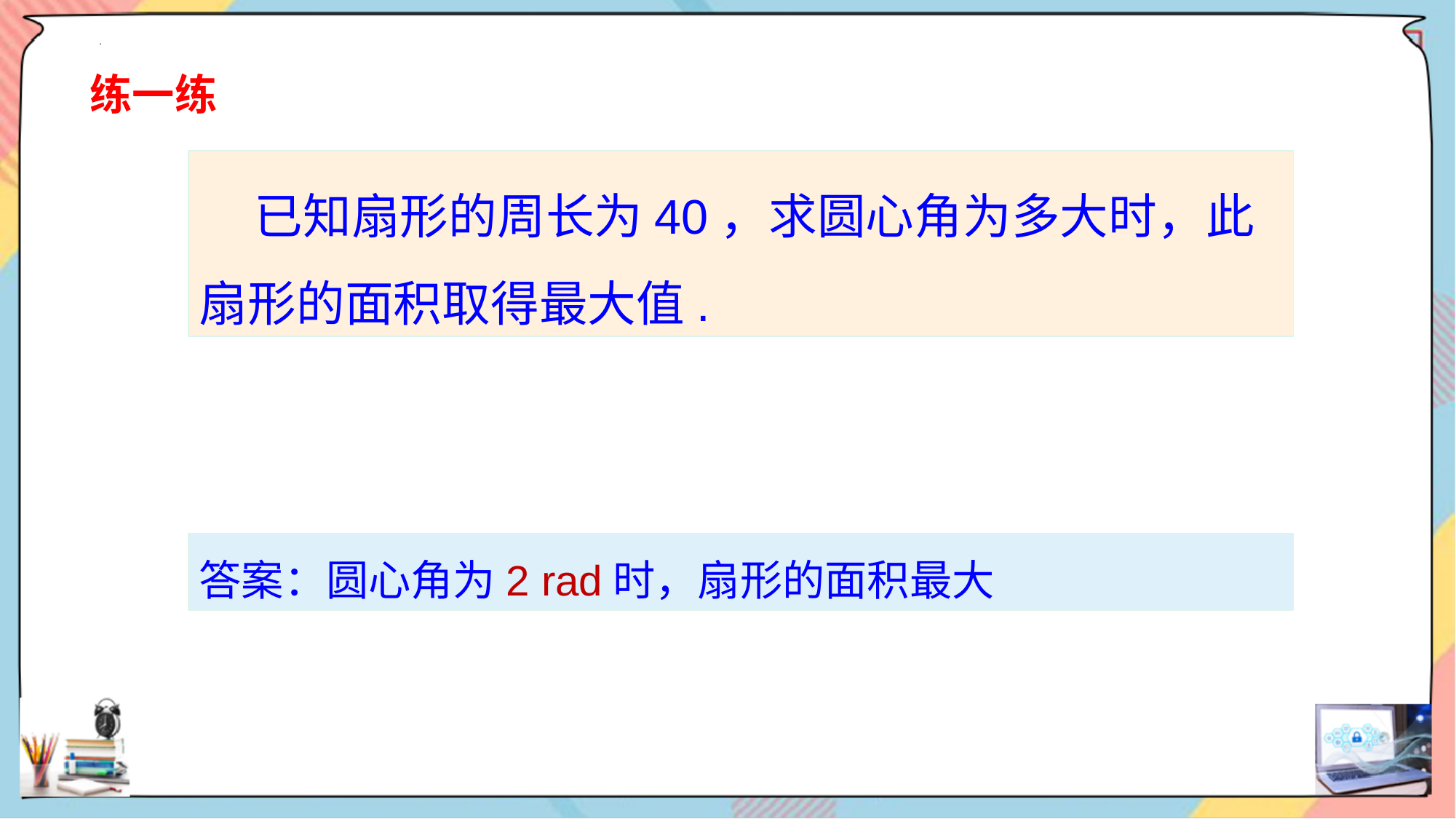

练一练
    已知扇形的周长为40，求圆心角为多大时，此扇形的面积取得最大值.
答案：圆心角为2 rad时，扇形的面积最大